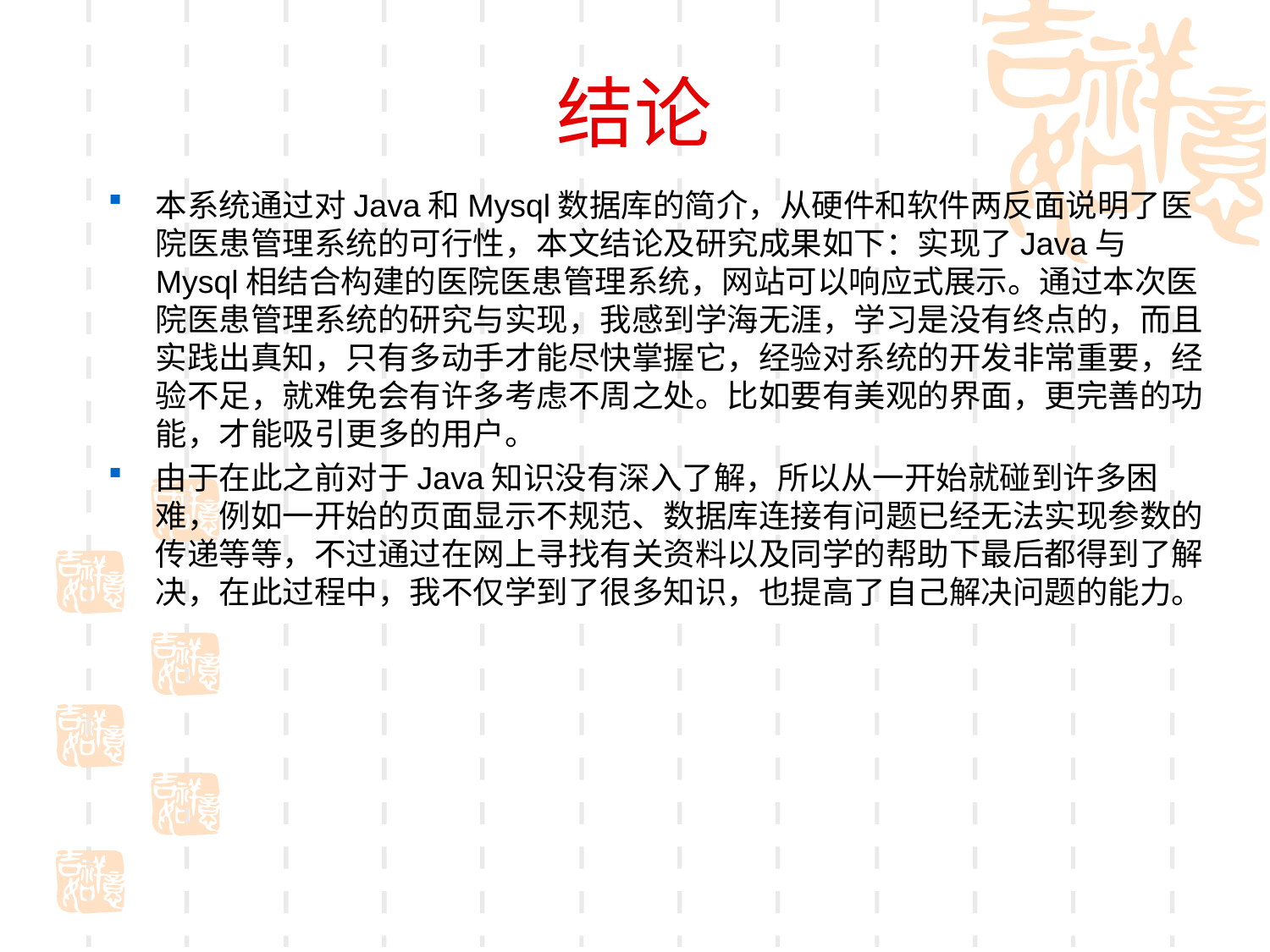

# 结论
本系统通过对Java和Mysql数据库的简介，从硬件和软件两反面说明了医院医患管理系统的可行性，本文结论及研究成果如下：实现了Java与Mysql相结合构建的医院医患管理系统，网站可以响应式展示。通过本次医院医患管理系统的研究与实现，我感到学海无涯，学习是没有终点的，而且实践出真知，只有多动手才能尽快掌握它，经验对系统的开发非常重要，经验不足，就难免会有许多考虑不周之处。比如要有美观的界面，更完善的功能，才能吸引更多的用户。
由于在此之前对于Java知识没有深入了解，所以从一开始就碰到许多困难，例如一开始的页面显示不规范、数据库连接有问题已经无法实现参数的传递等等，不过通过在网上寻找有关资料以及同学的帮助下最后都得到了解决，在此过程中，我不仅学到了很多知识，也提高了自己解决问题的能力。